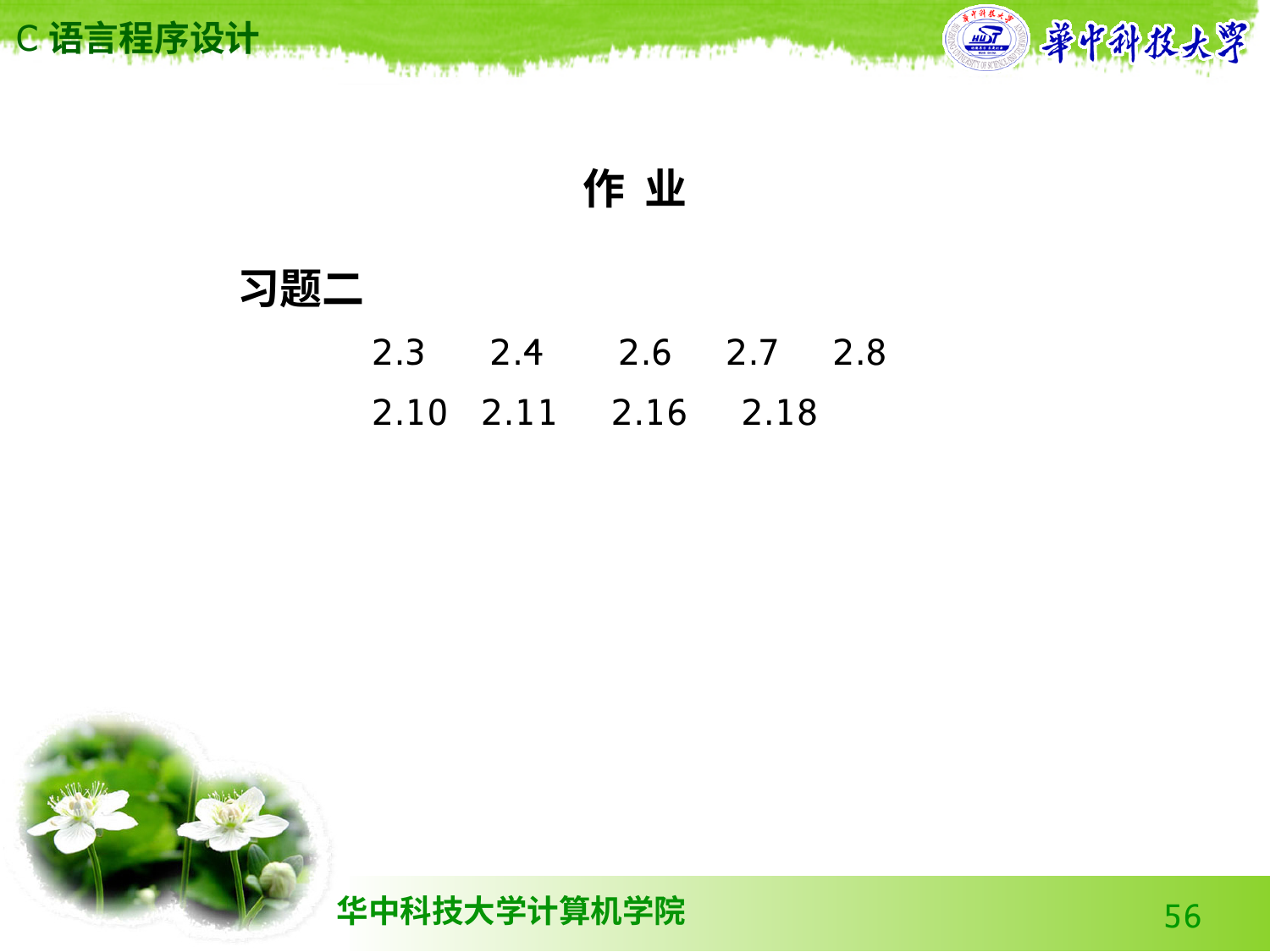

作  业
习题二
             2.3      2.4       2.6     2.7     2.8
             2.10   2.11     2.16     2.18
56